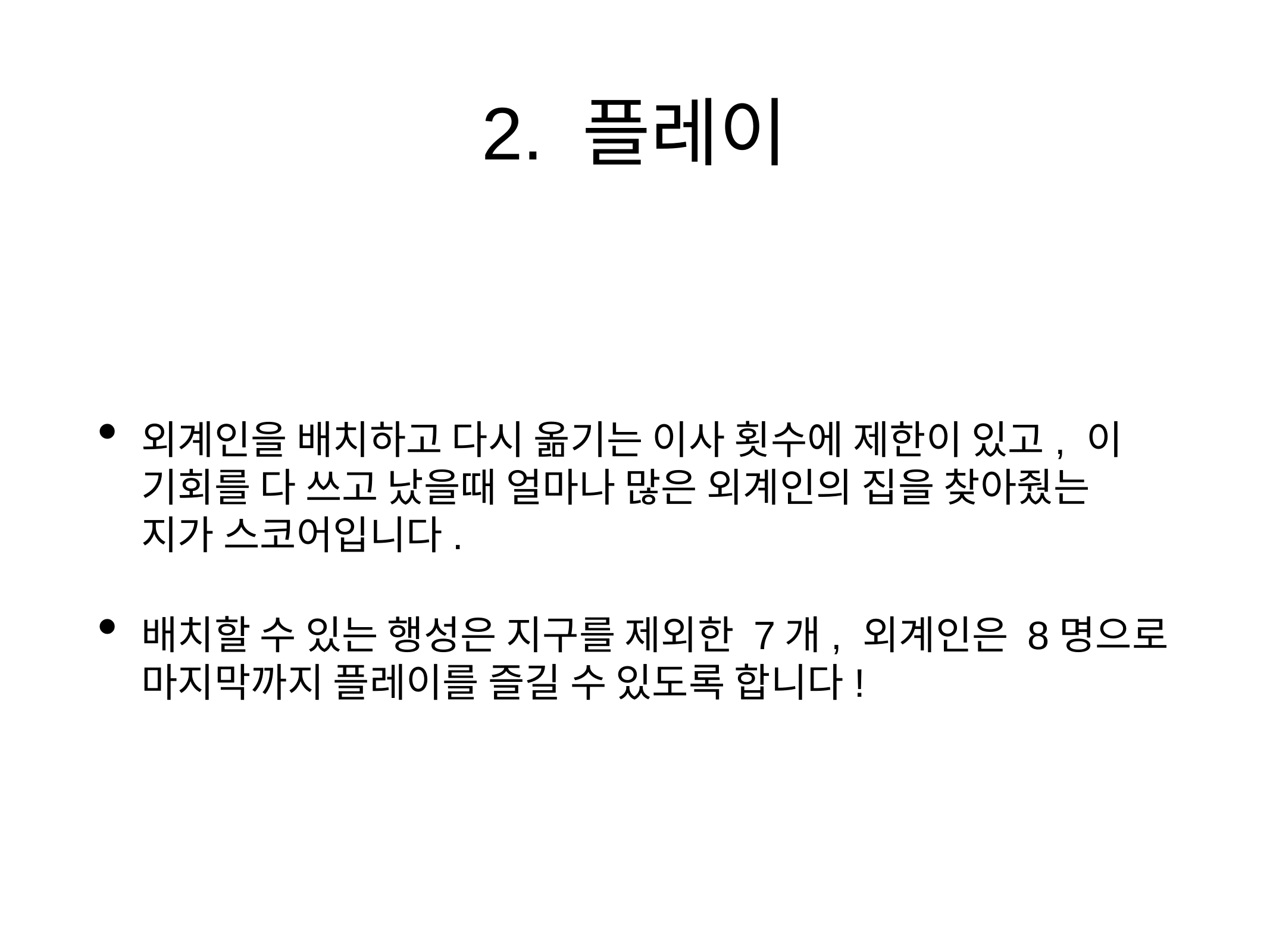

# 2. 플레이
외계인을 배치하고 다시 옮기는 이사 횟수에 제한이 있고, 이 기회를 다 쓰고 났을때 얼마나 많은 외계인의 집을 찾아줬는 지가 스코어입니다.
배치할 수 있는 행성은 지구를 제외한 7개, 외계인은 8명으로 마지막까지 플레이를 즐길 수 있도록 합니다!